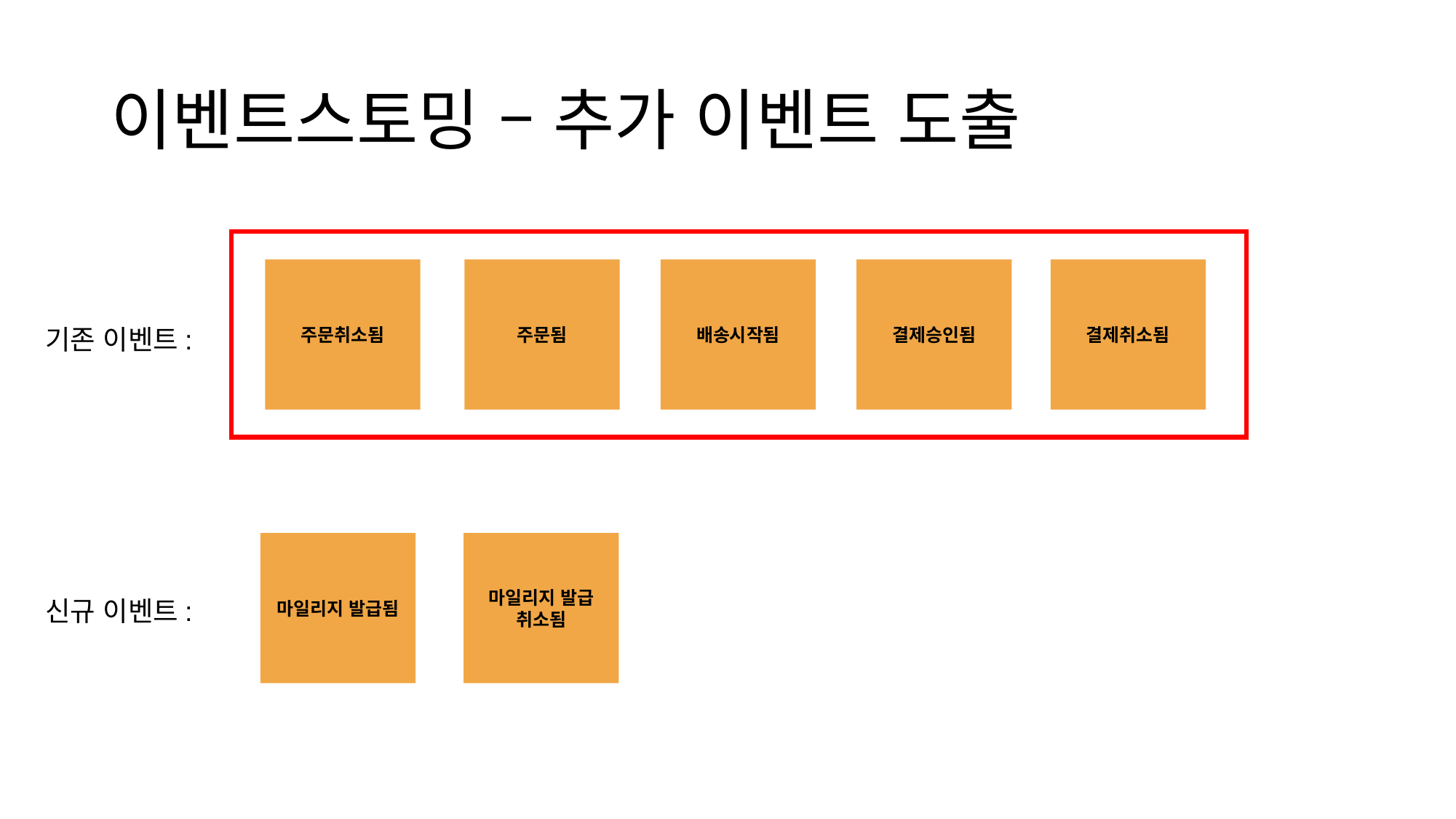

# 이벤트스토밍 – 추가 이벤트 도출

주문취소됨
주문됨
배송시작됨
결제승인됨
결제취소됨
기존 이벤트:
마일리지 발급됨
마일리지 발급 취소됨
신규 이벤트: